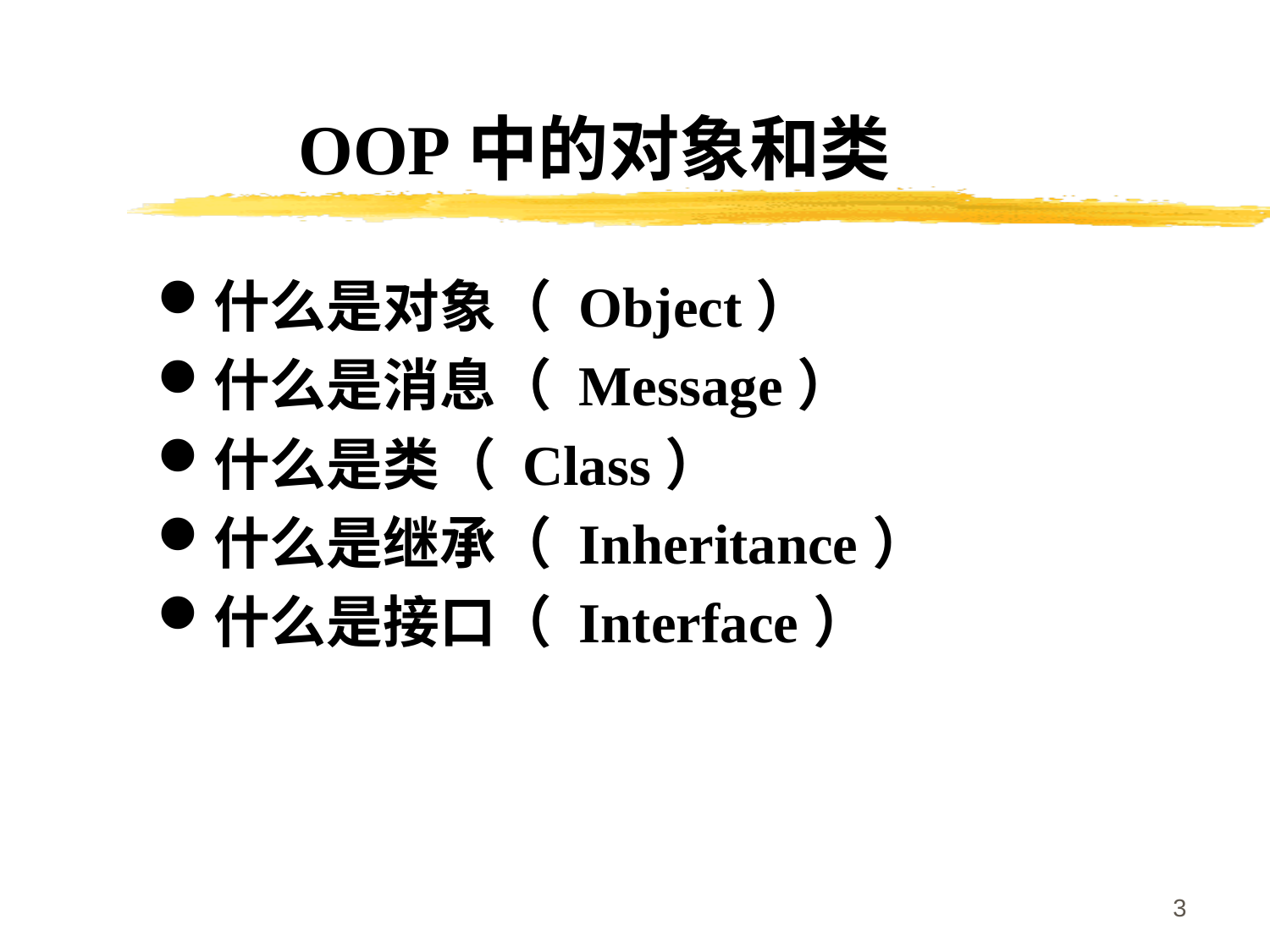

# OOP中的对象和类
什么是对象（ Object）
什么是消息（ Message）
什么是类（ Class）
什么是继承（ Inheritance）
什么是接口（ Interface）
3